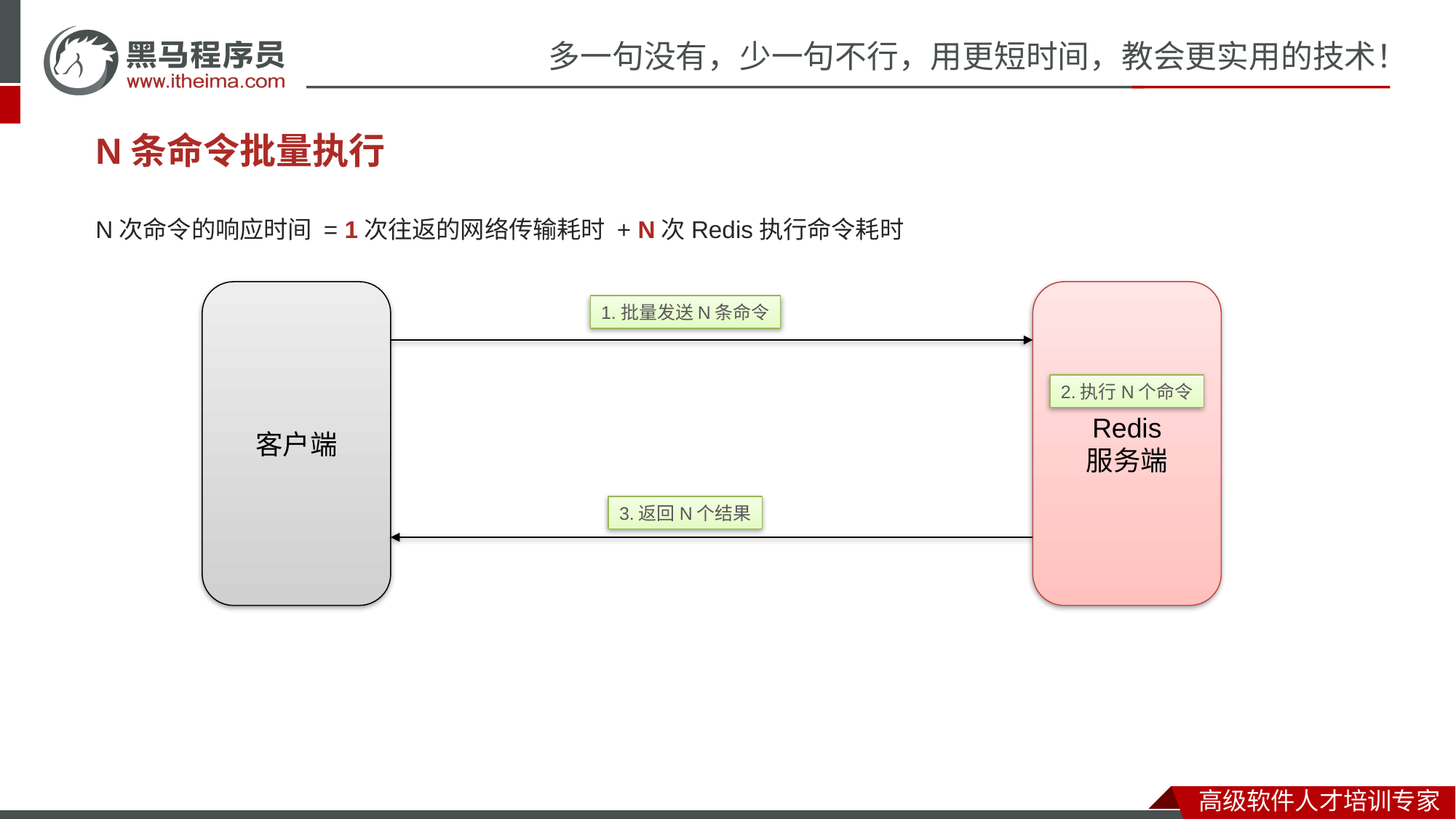

# N条命令批量执行
N次命令的响应时间 = 1次往返的网络传输耗时 + N次Redis执行命令耗时
客户端
Redis
服务端
1.批量发送N条命令
2.执行N个命令
3.返回N个结果